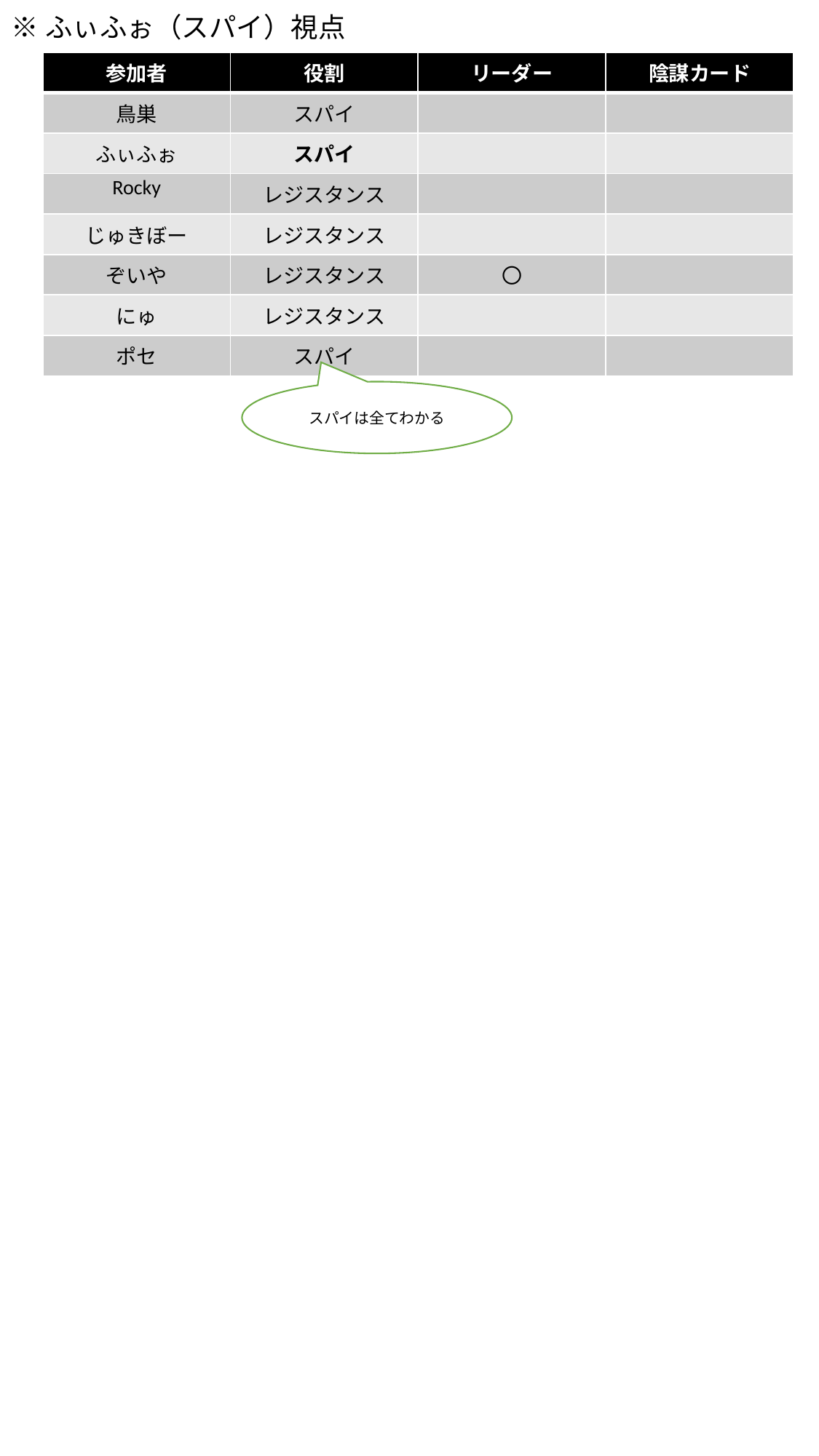

※ふぃふぉ（スパイ）視点
| 参加者 | 役割 | リーダー | 陰謀カード |
| --- | --- | --- | --- |
| 鳥巣 | スパイ |  |  |
| ふぃふぉ | スパイ |  |  |
| Rocky | レジスタンス |  |  |
| じゅきぼー | レジスタンス |  |  |
| ぞいや | レジスタンス | 〇 |  |
| にゅ | レジスタンス |  |  |
| ポセ | スパイ |  |  |
スパイは全てわかる